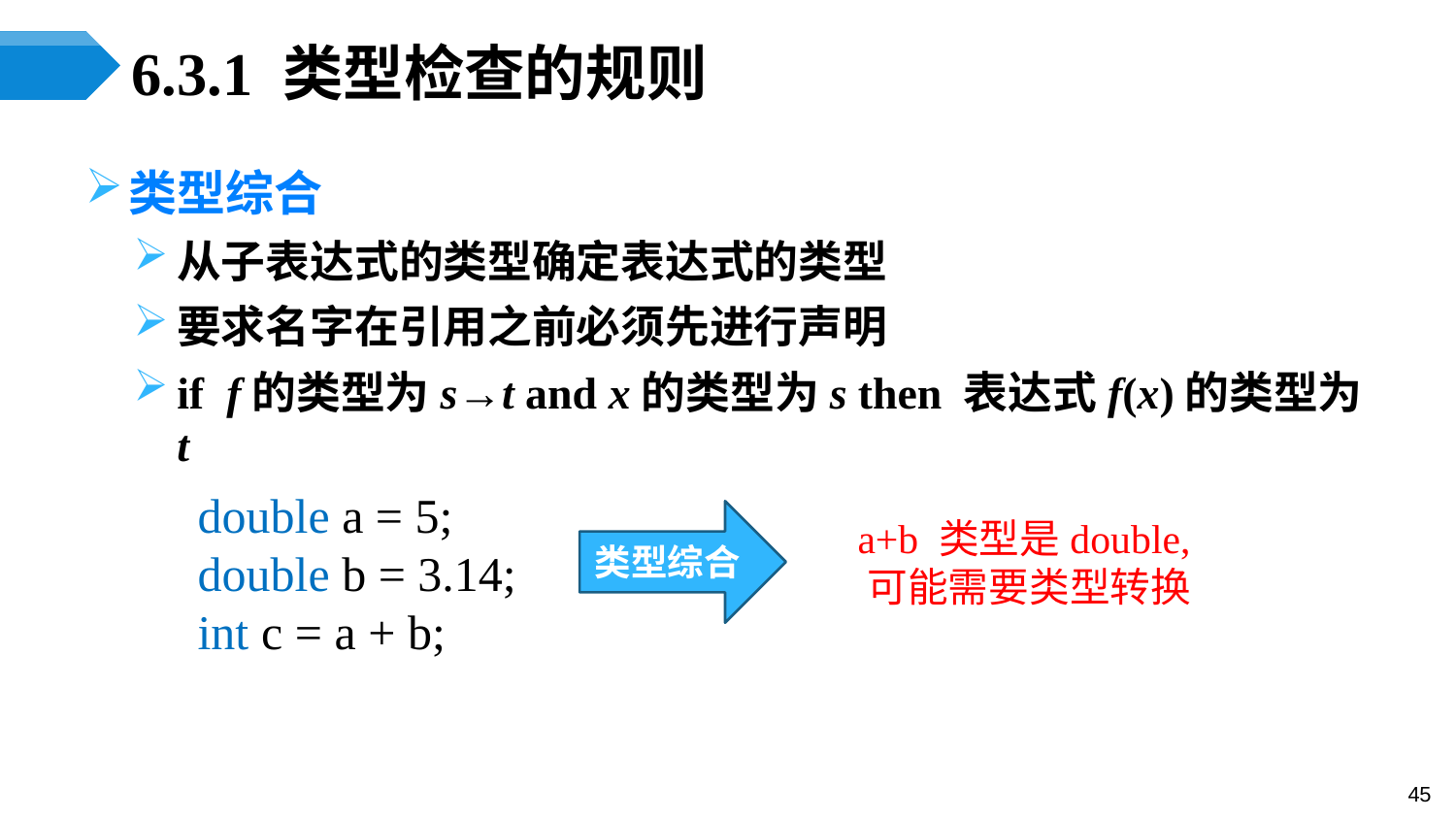

# 6.3.1 类型检查的规则
类型综合
从子表达式的类型确定表达式的类型
要求名字在引用之前必须先进行声明
if  f的类型为s→t and x的类型为s then 表达式f(x)的类型为t
double a = 5;
double b = 3.14;
int c = a + b;
类型综合
a+b 类型是double,
可能需要类型转换
45